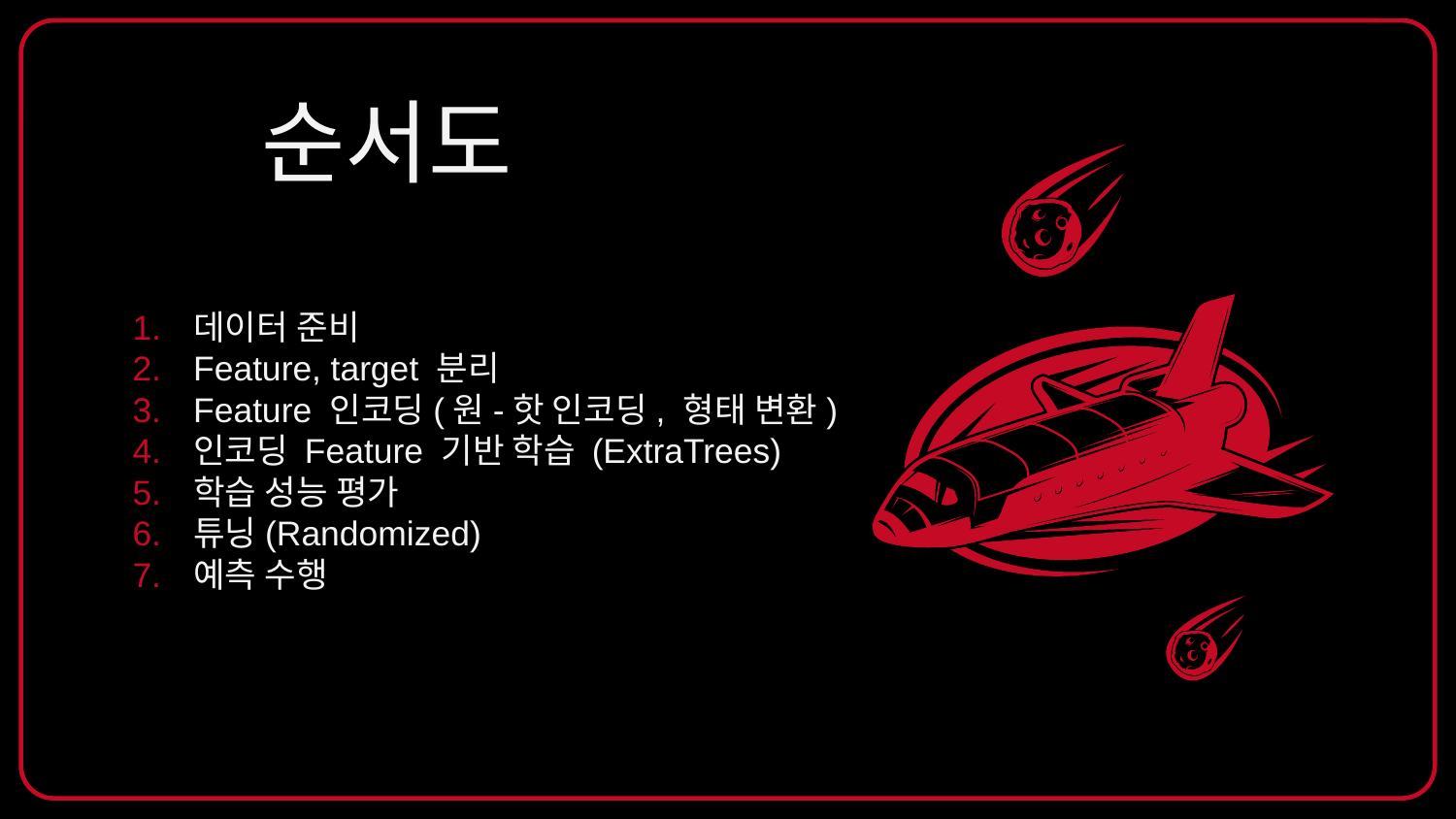

# 순서도

데이터 준비
Feature, target 분리
Feature 인코딩(원-핫 인코딩, 형태 변환)
인코딩 Feature 기반 학습 (ExtraTrees)
학습 성능 평가
튜닝(Randomized)
예측 수행